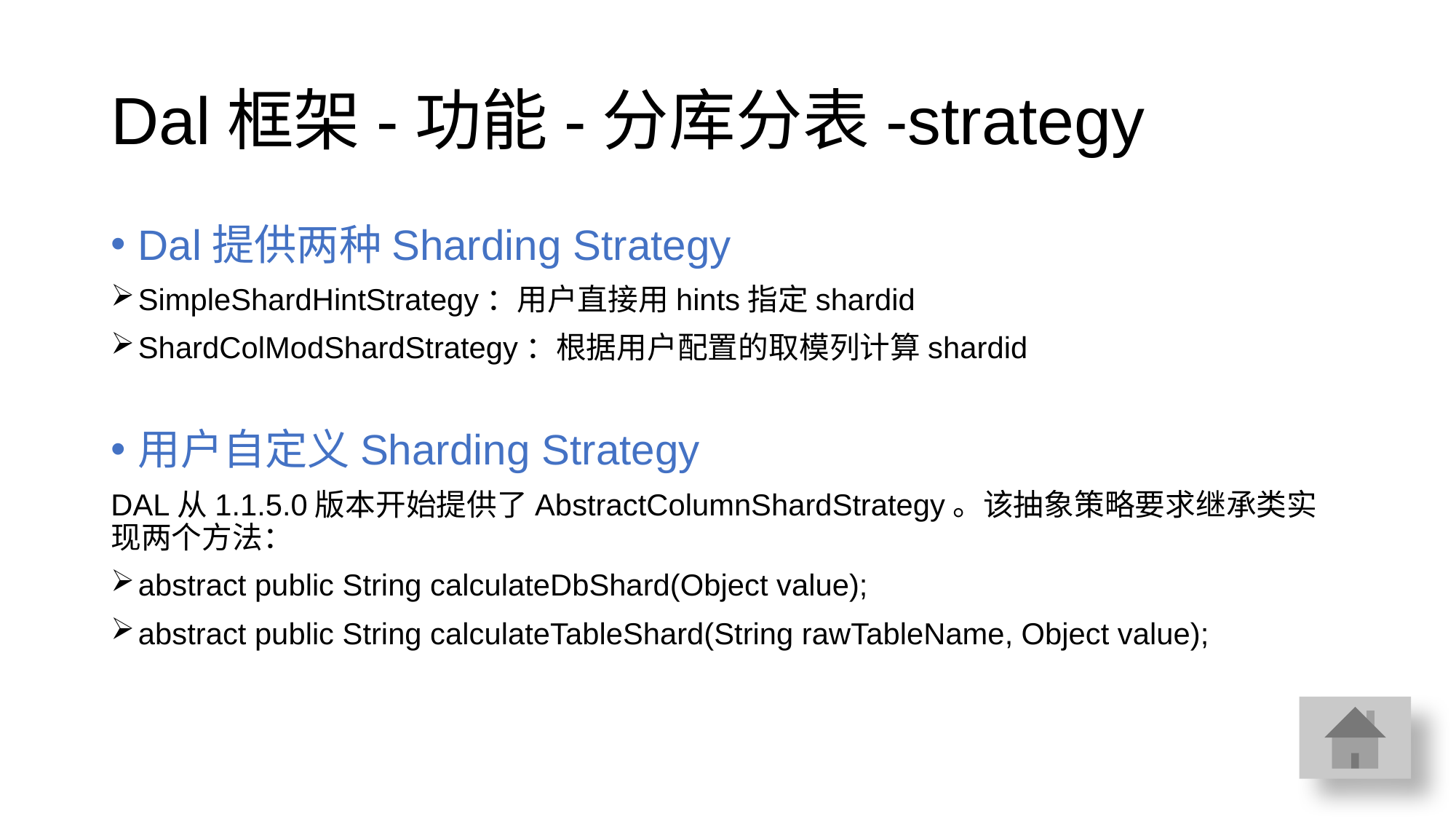

# Dal框架-功能-分库分表-strategy
Dal提供两种Sharding Strategy
SimpleShardHintStrategy：用户直接用hints指定shardid
ShardColModShardStrategy：根据用户配置的取模列计算shardid

用户自定义Sharding Strategy
DAL从1.1.5.0版本开始提供了AbstractColumnShardStrategy。该抽象策略要求继承类实现两个方法：
abstract public String calculateDbShard(Object value);
abstract public String calculateTableShard(String rawTableName, Object value);